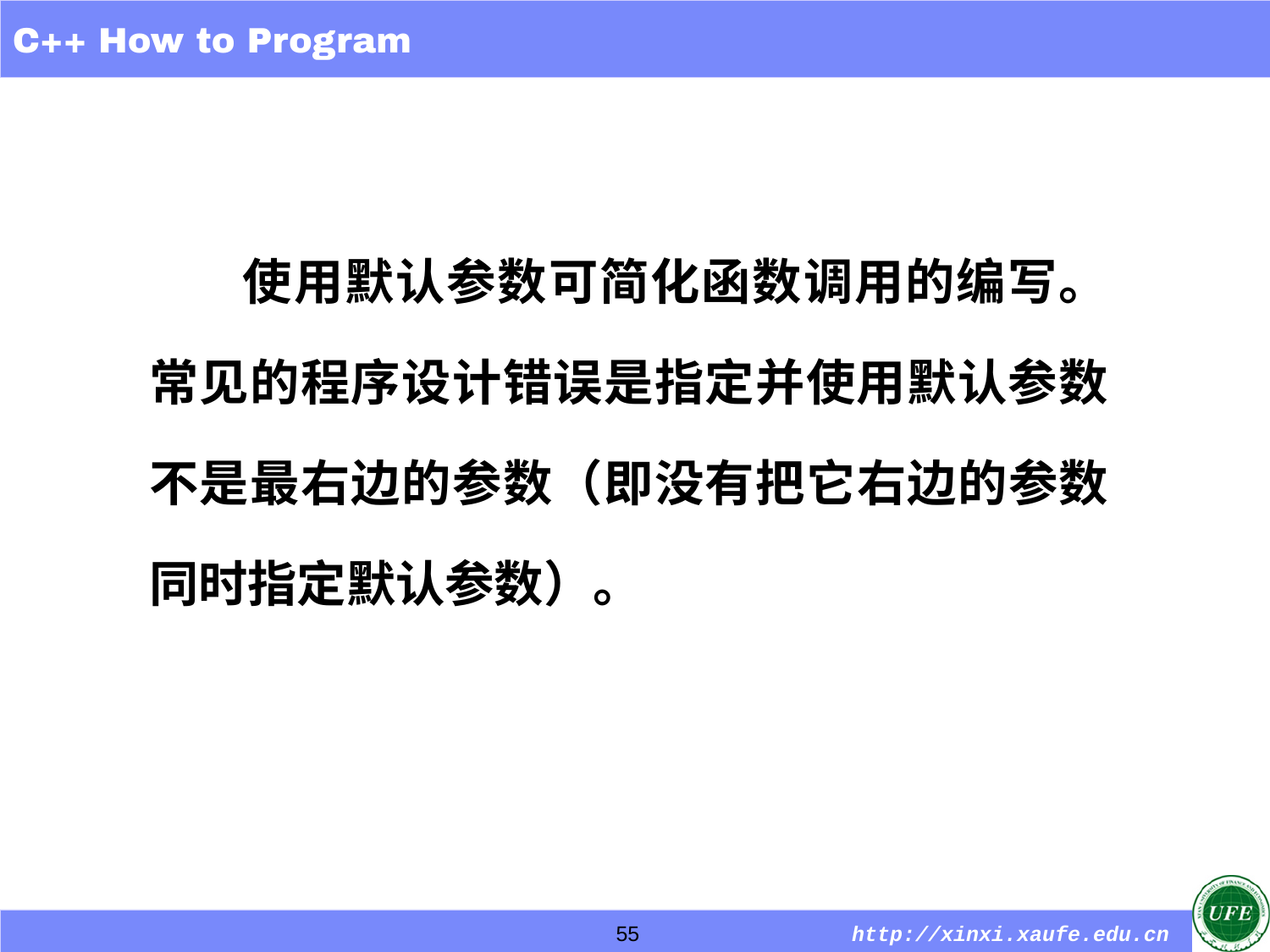

使用默认参数可简化函数调用的编写。常见的程序设计错误是指定并使用默认参数不是最右边的参数（即没有把它右边的参数同时指定默认参数）。
55